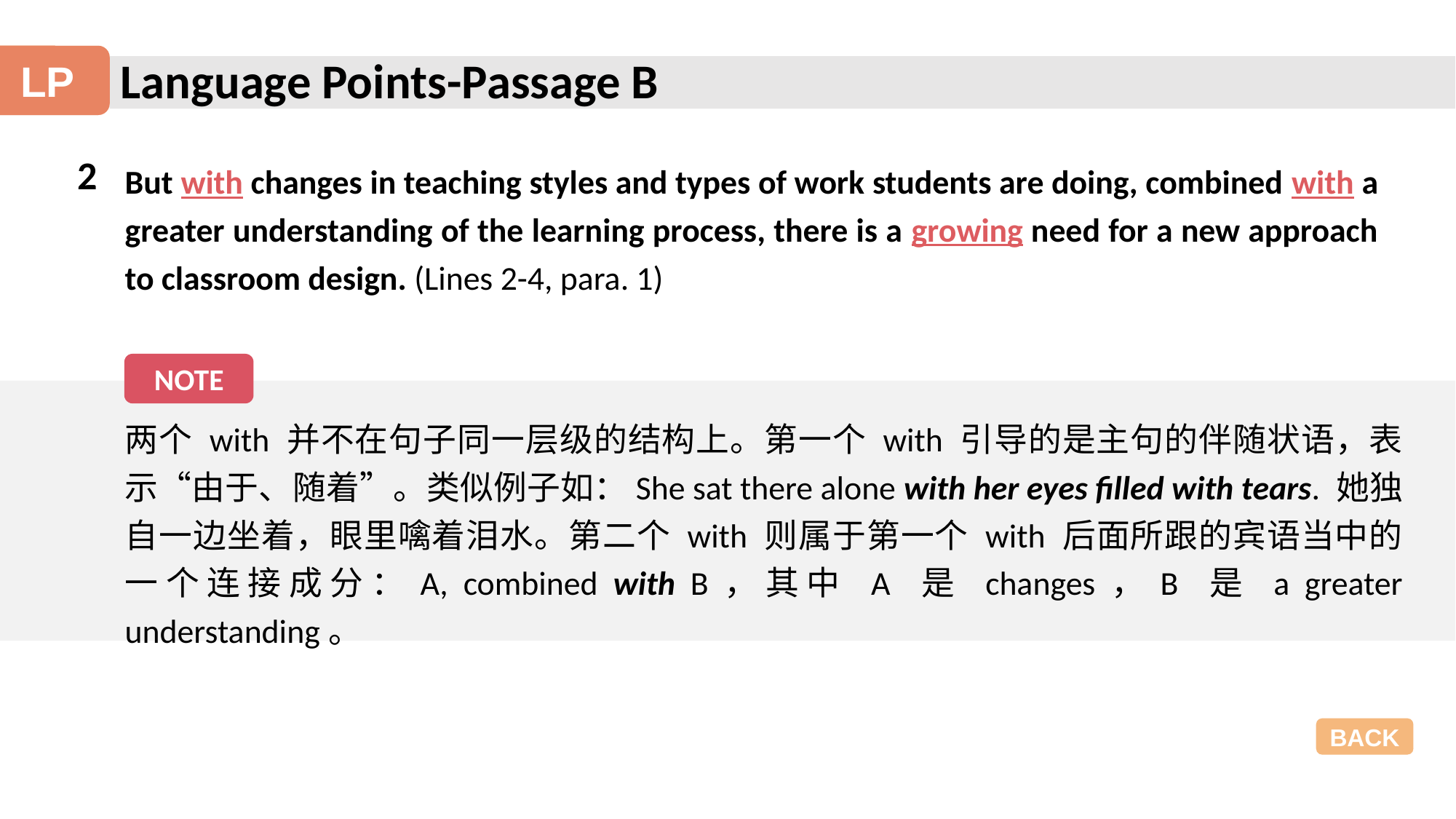

Language Points-Passage B
LP

2
But with changes in teaching styles and types of work students are doing, combined with a
greater understanding of the learning process, there is a growing need for a new approach to classroom design. (Lines 2-4, para. 1)
NOTE

两个 with 并不在句子同一层级的结构上。第一个 with 引导的是主句的伴随状语，表示“由于、随着”。类似例子如：She sat there alone with her eyes filled with tears. 她独自一边坐着，眼里噙着泪水。第二个 with 则属于第一个 with 后面所跟的宾语当中的一个连接成分：A, combined with B，其中 A 是 changes，B 是 a greater understanding。
BACK